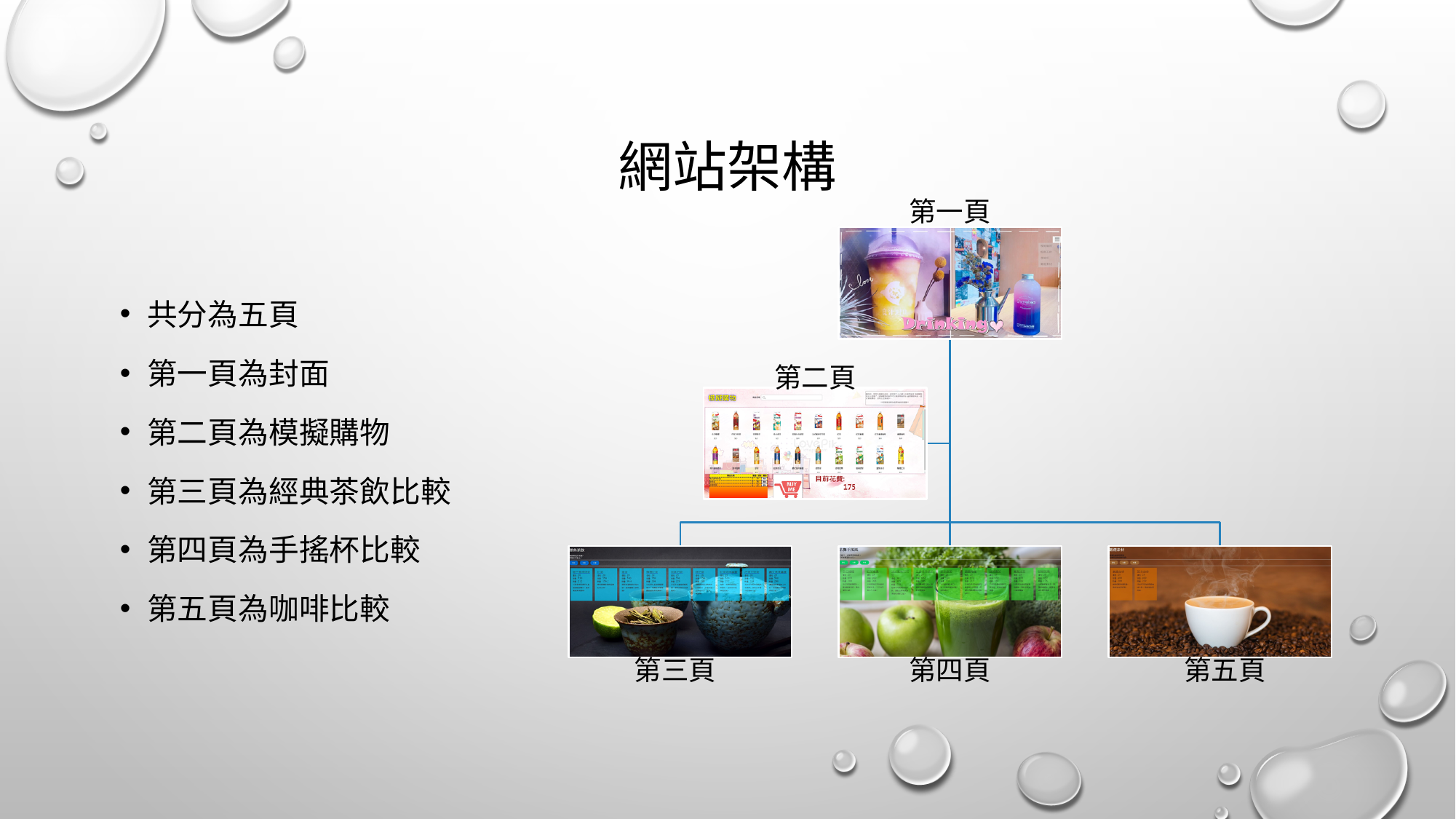

# 網站架構

第一頁
共分為五頁
第一頁為封面
第二頁為模擬購物
第三頁為經典茶飲比較
第四頁為手搖杯比較
第五頁為咖啡比較
第二頁
第三頁
第四頁
第五頁